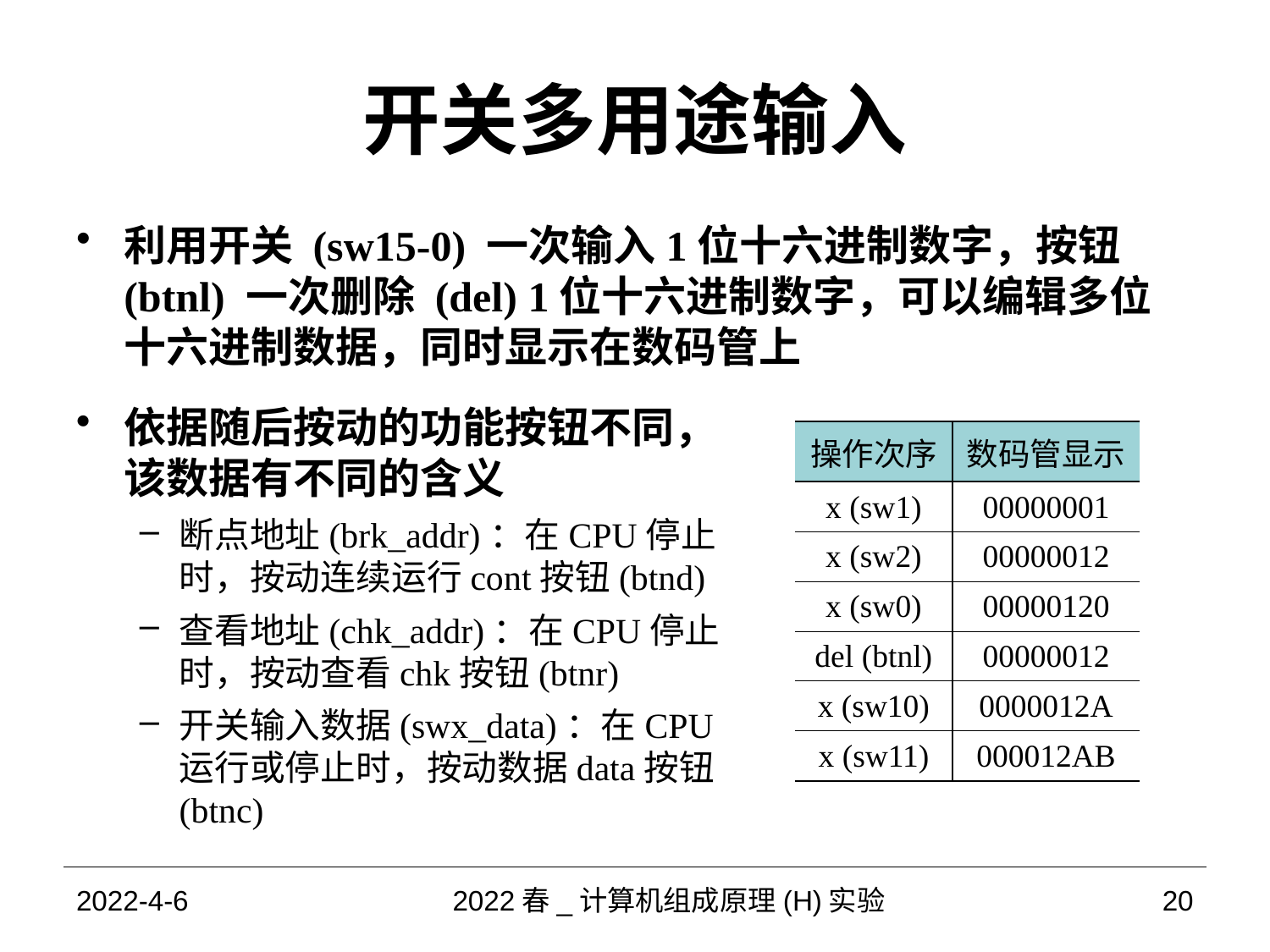

# 开关多用途输入
利用开关 (sw15-0) 一次输入1位十六进制数字，按钮(btnl) 一次删除 (del) 1位十六进制数字，可以编辑多位十六进制数据，同时显示在数码管上
依据随后按动的功能按钮不同，该数据有不同的含义
断点地址(brk_addr)：在CPU停止时，按动连续运行cont按钮(btnd)
查看地址(chk_addr)：在CPU停止时，按动查看chk按钮(btnr)
开关输入数据(swx_data)：在CPU运行或停止时，按动数据data按钮(btnc)

| 操作次序 | 数码管显示 |
| --- | --- |
| x (sw1) | 00000001 |
| x (sw2) | 00000012 |
| x (sw0) | 00000120 |
| del (btnl) | 00000012 |
| x (sw10) | 0000012A |
| x (sw11) | 000012AB |
2022-4-6
2022春_计算机组成原理(H)实验
20